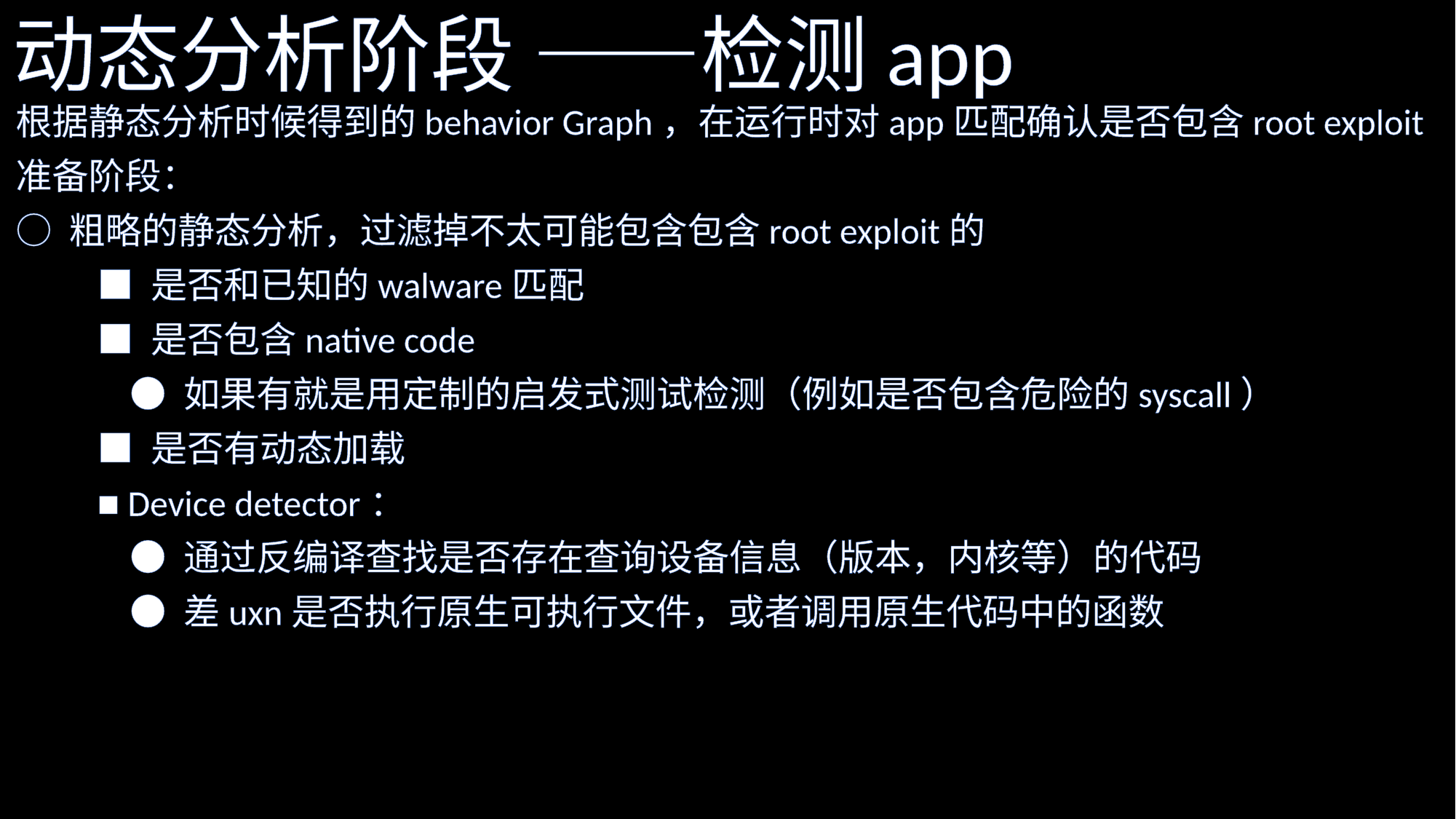

# 动态分析阶段 ——检测app
根据静态分析时候得到的behavior Graph，在运行时对app匹配确认是否包含root exploit
准备阶段：
○ 粗略的静态分析，过滤掉不太可能包含包含root exploit的
          ■ 是否和已知的walware匹配
          ■ 是否包含native code
              ● 如果有就是用定制的启发式测试检测（例如是否包含危险的syscall）
          ■ 是否有动态加载
          ■ Device detector：
              ● 通过反编译查找是否存在查询设备信息（版本，内核等）的代码
              ● 差uxn是否执行原生可执行文件，或者调用原生代码中的函数